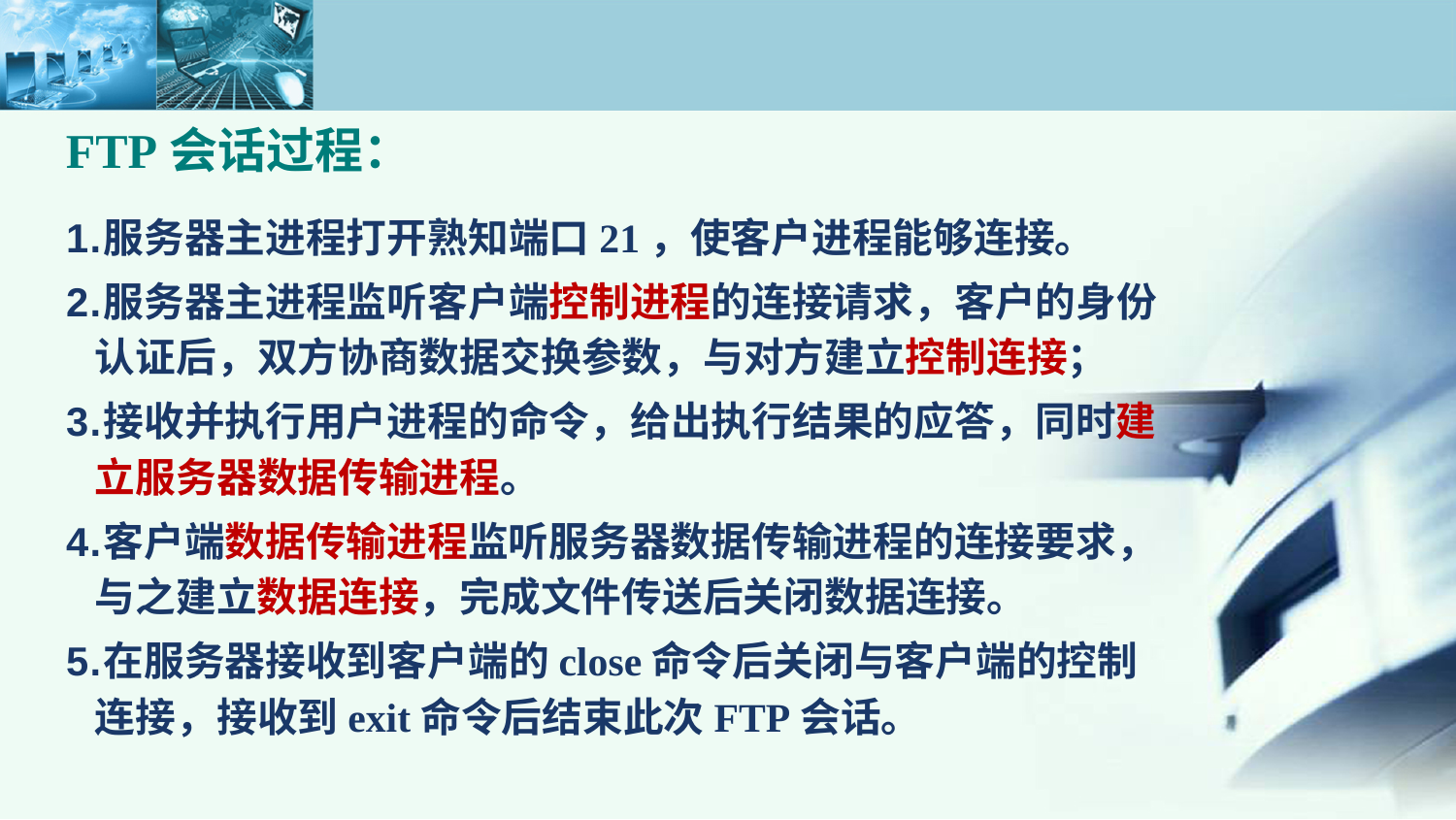

FTP会话过程：
服务器主进程打开熟知端口21，使客户进程能够连接。
服务器主进程监听客户端控制进程的连接请求，客户的身份认证后，双方协商数据交换参数，与对方建立控制连接；
接收并执行用户进程的命令，给出执行结果的应答，同时建立服务器数据传输进程。
客户端数据传输进程监听服务器数据传输进程的连接要求，与之建立数据连接，完成文件传送后关闭数据连接。
在服务器接收到客户端的close命令后关闭与客户端的控制连接，接收到exit命令后结束此次FTP会话。